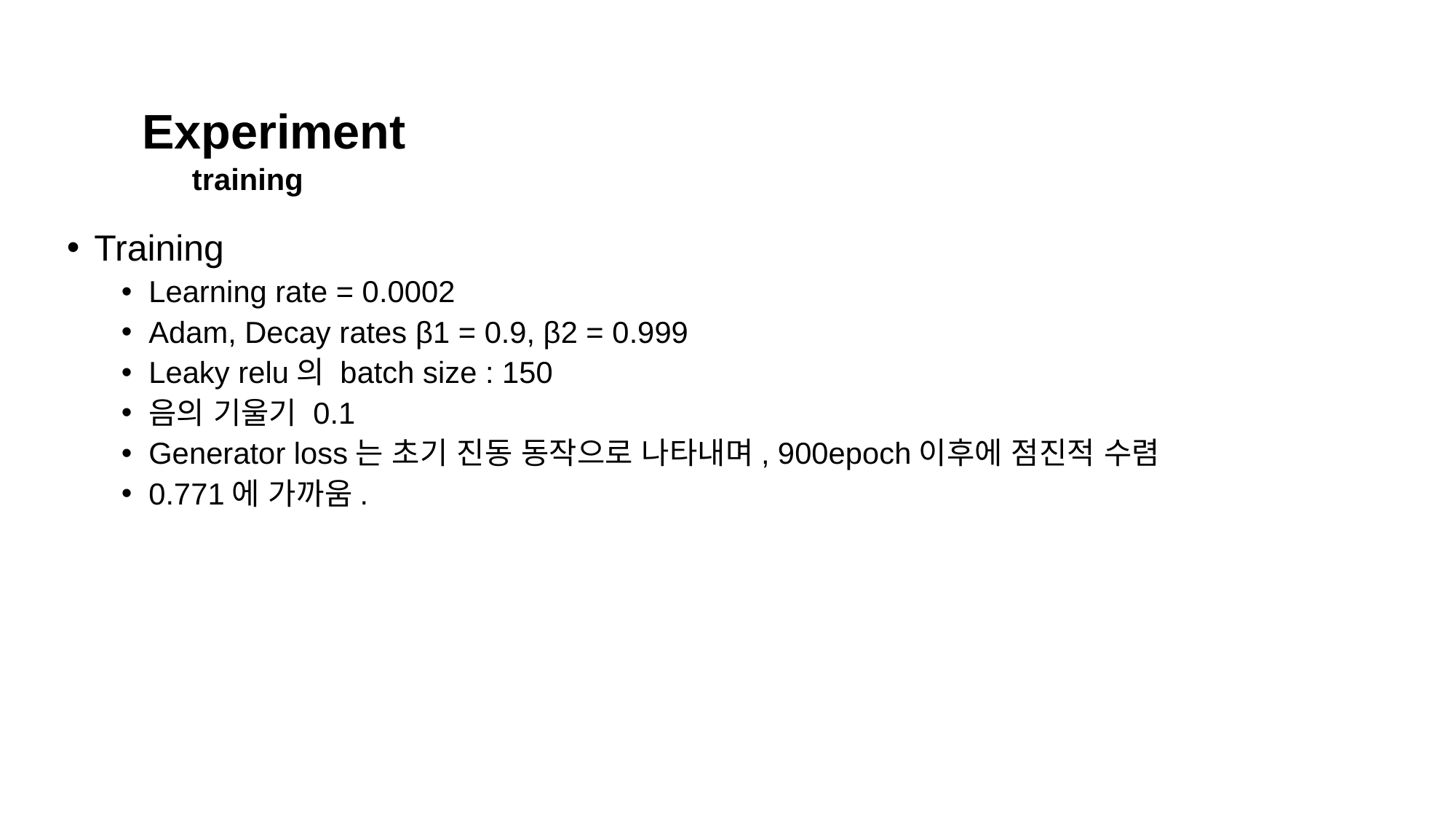

Experiment
training
Training
Learning rate = 0.0002
Adam, Decay rates β1 = 0.9, β2 = 0.999
Leaky relu의 batch size : 150
음의 기울기 0.1
Generator loss는 초기 진동 동작으로 나타내며, 900epoch이후에 점진적 수렴
0.771에 가까움.